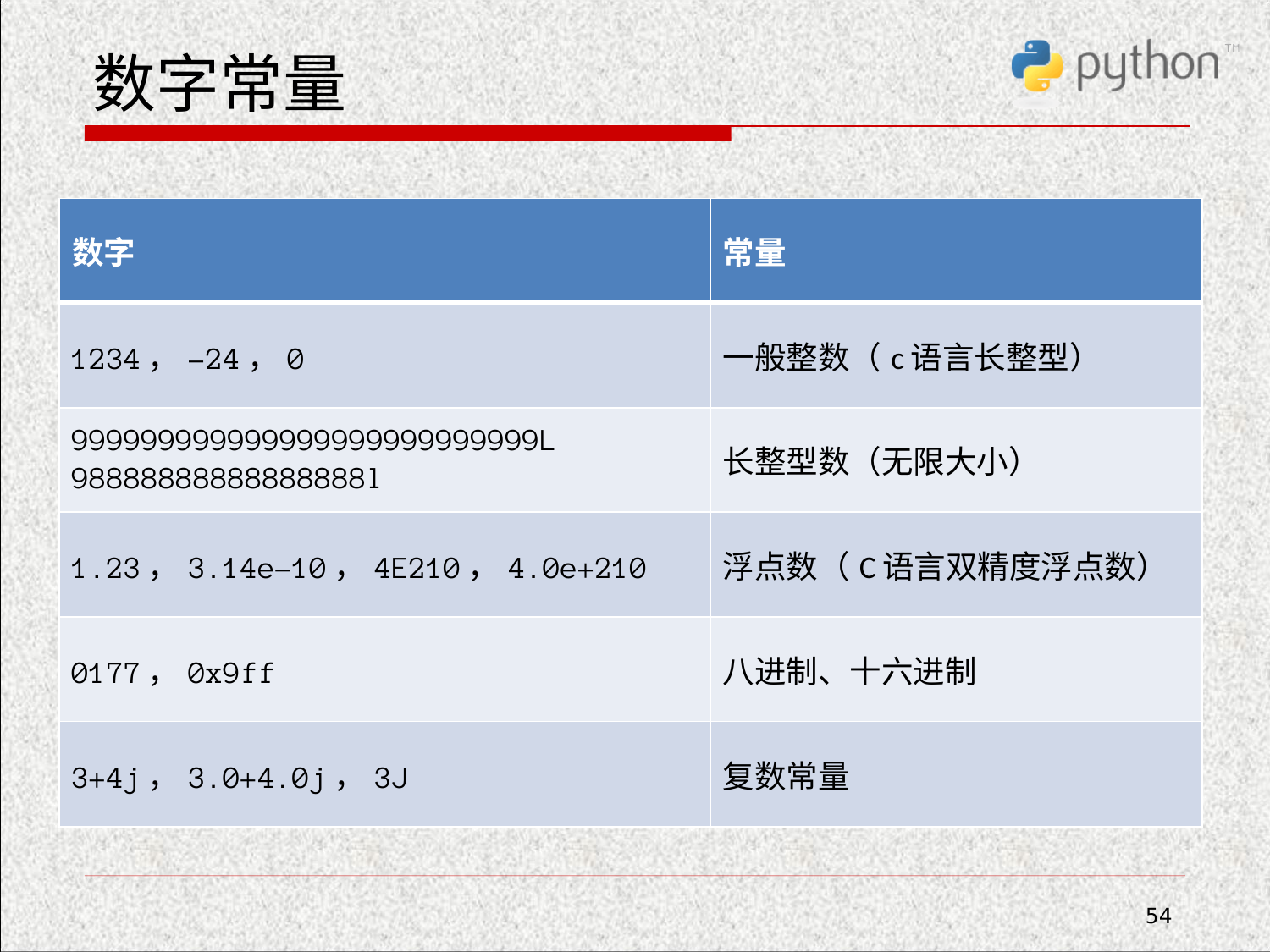

# 数字常量
| 数字 | 常量 |
| --- | --- |
| 1234，-24，0 | 一般整数（c语言长整型） |
| 999999999999999999999999999L 98888888888888888l | 长整型数（无限大小） |
| 1.23，3.14e-10，4E210，4.0e+210 | 浮点数（C语言双精度浮点数） |
| 0177，0x9ff | 八进制、十六进制 |
| 3+4j，3.0+4.0j，3J | 复数常量 |
54